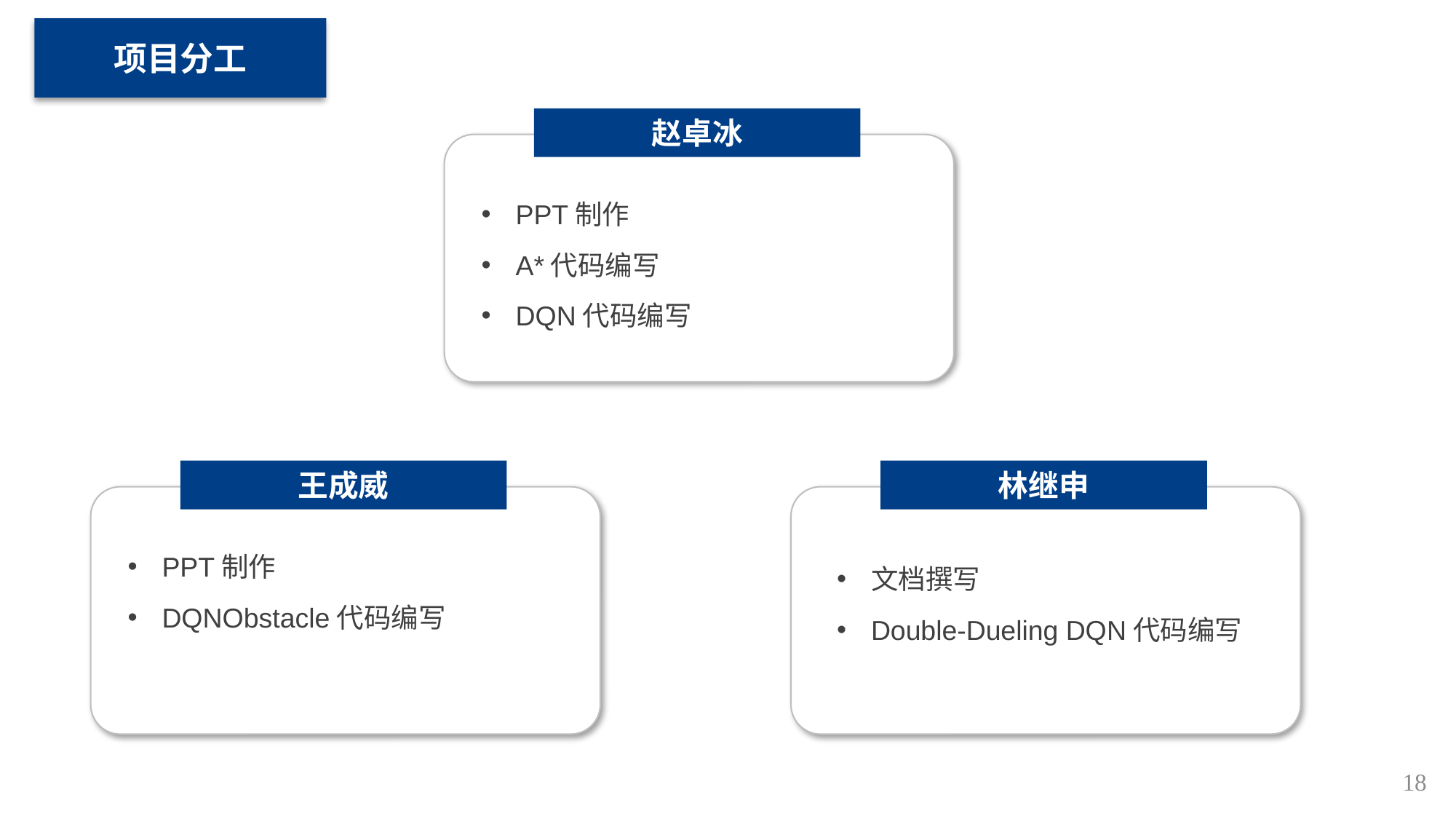

项目分工
赵卓冰

PPT制作
A*代码编写
DQN代码编写

王成威

PPT制作
DQNObstacle代码编写

林继申

文档撰写
Double-Dueling DQN代码编写

18